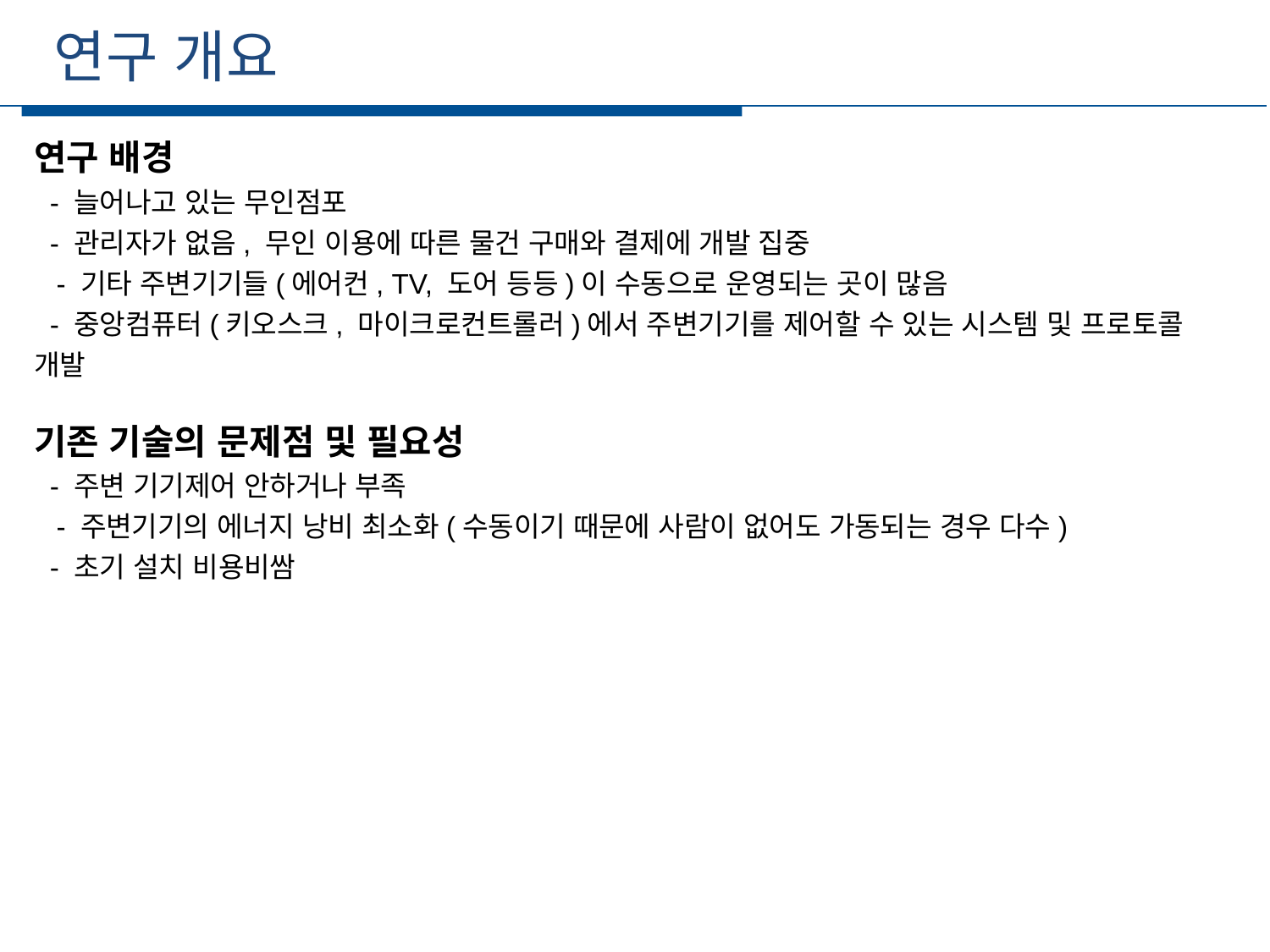

연구 개요
세부일정

연구 배경
  - 늘어나고 있는 무인점포
  - 관리자가 없음, 무인 이용에 따른 물건 구매와 결제에 개발 집중
  - 기타 주변기기들(에어컨, TV, 도어 등등)이 수동으로 운영되는 곳이 많음
  - 중앙컴퓨터(키오스크, 마이크로컨트롤러)에서 주변기기를 제어할 수 있는 시스템 및 프로토콜 개발

기존 기술의 문제점 및 필요성
  - 주변 기기제어 안하거나 부족
  - 주변기기의 에너지 낭비 최소화(수동이기 때문에 사람이 없어도 가동되는 경우 다수)
  - 초기 설치 비용비쌈